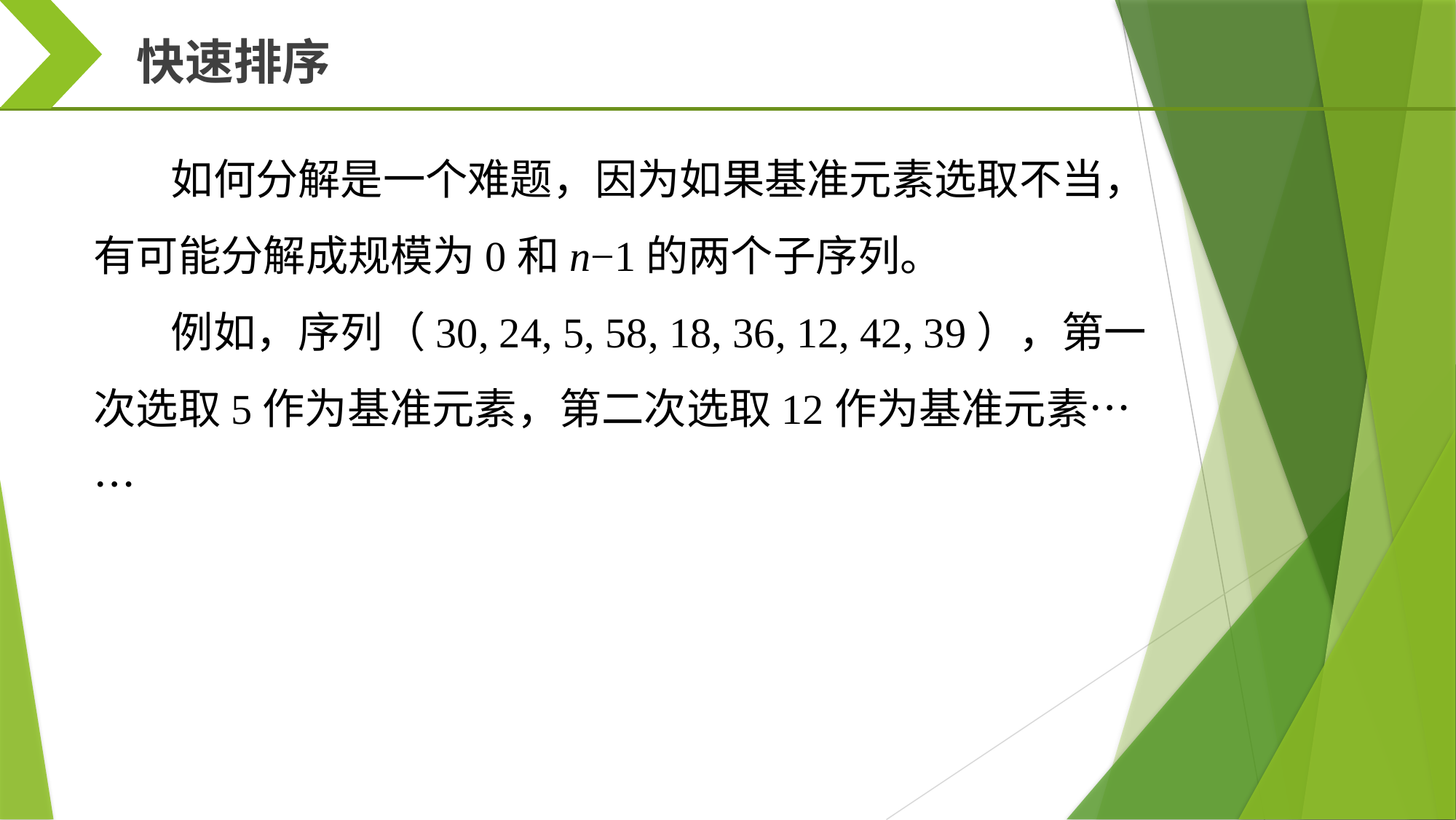

快速排序
如何分解是一个难题，因为如果基准元素选取不当，有可能分解成规模为0和n−1的两个子序列。
例如，序列（30, 24, 5, 58, 18, 36, 12, 42, 39），第一次选取5作为基准元素，第二次选取12作为基准元素……